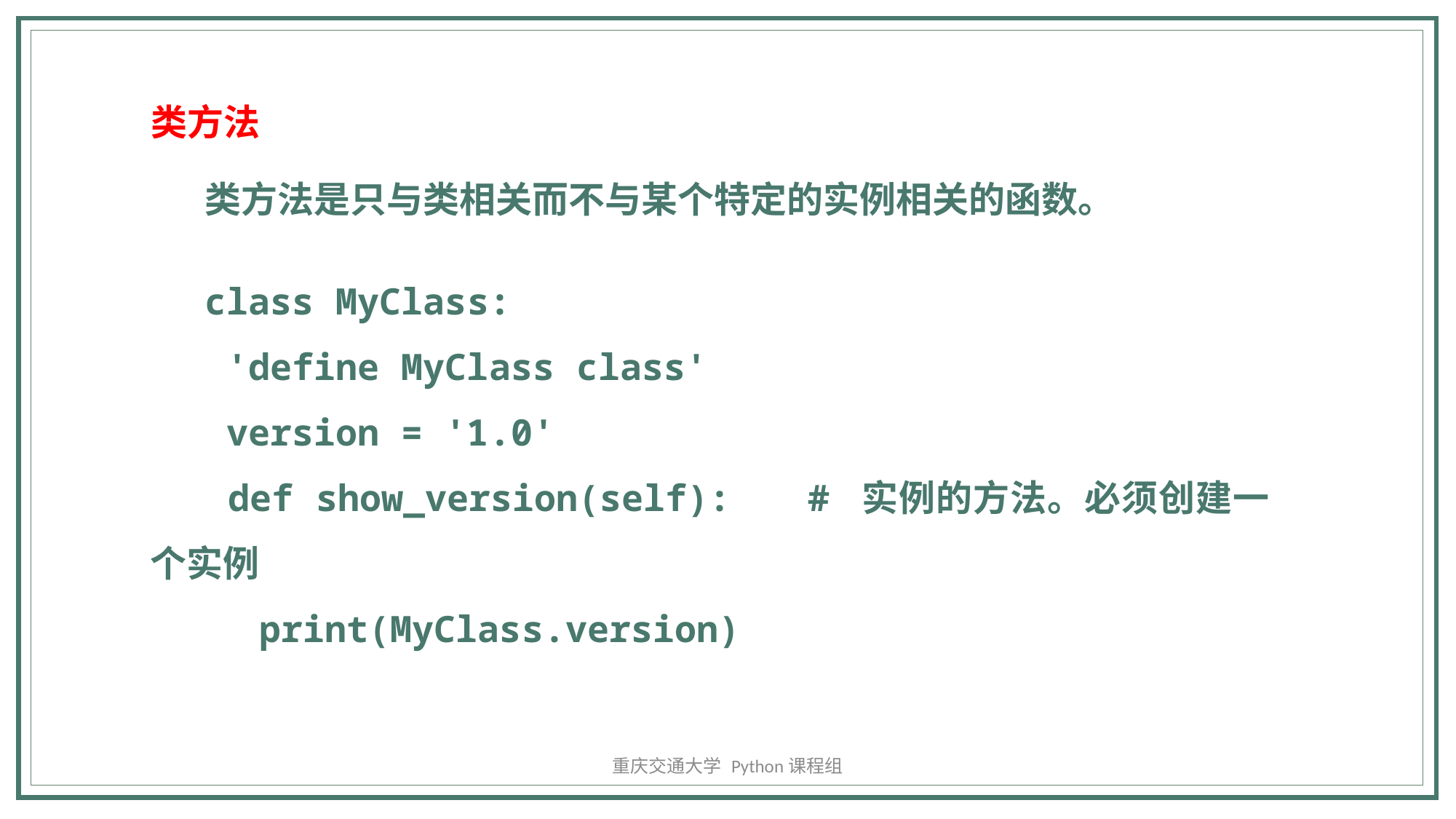

类方法
类方法是只与类相关而不与某个特定的实例相关的函数。
class MyClass:
 'define MyClass class'
 version = '1.0'
 def show_version(self): 	# 实例的方法。必须创建一个实例
 	print(MyClass.version)

重庆交通大学 Python课程组